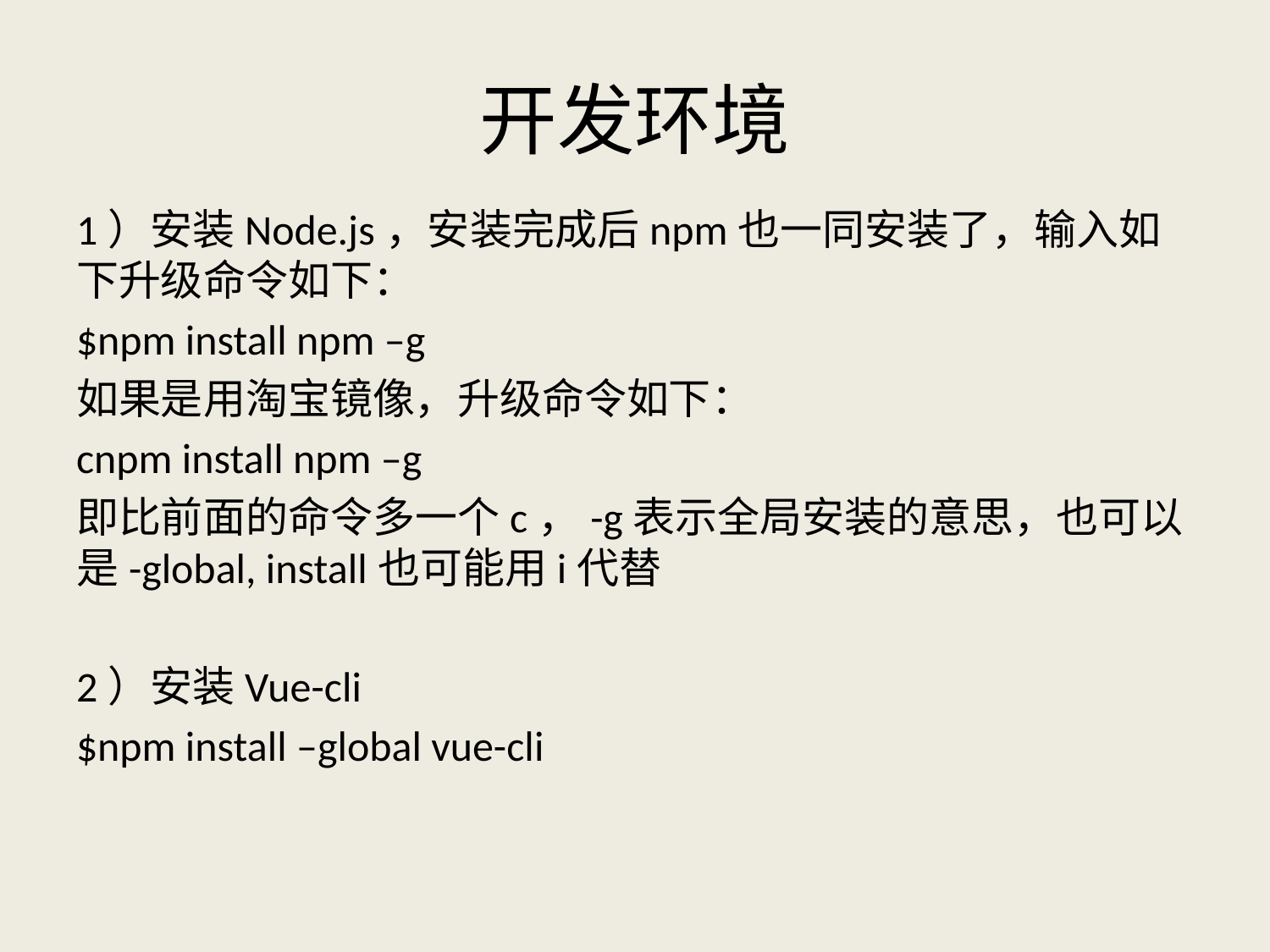

# 开发环境
1）安装Node.js，安装完成后npm也一同安装了，输入如下升级命令如下：
$npm install npm –g
如果是用淘宝镜像，升级命令如下：
cnpm install npm –g
即比前面的命令多一个c，-g表示全局安装的意思，也可以是-global, install也可能用i代替

2）安装Vue-cli
$npm install –global vue-cli